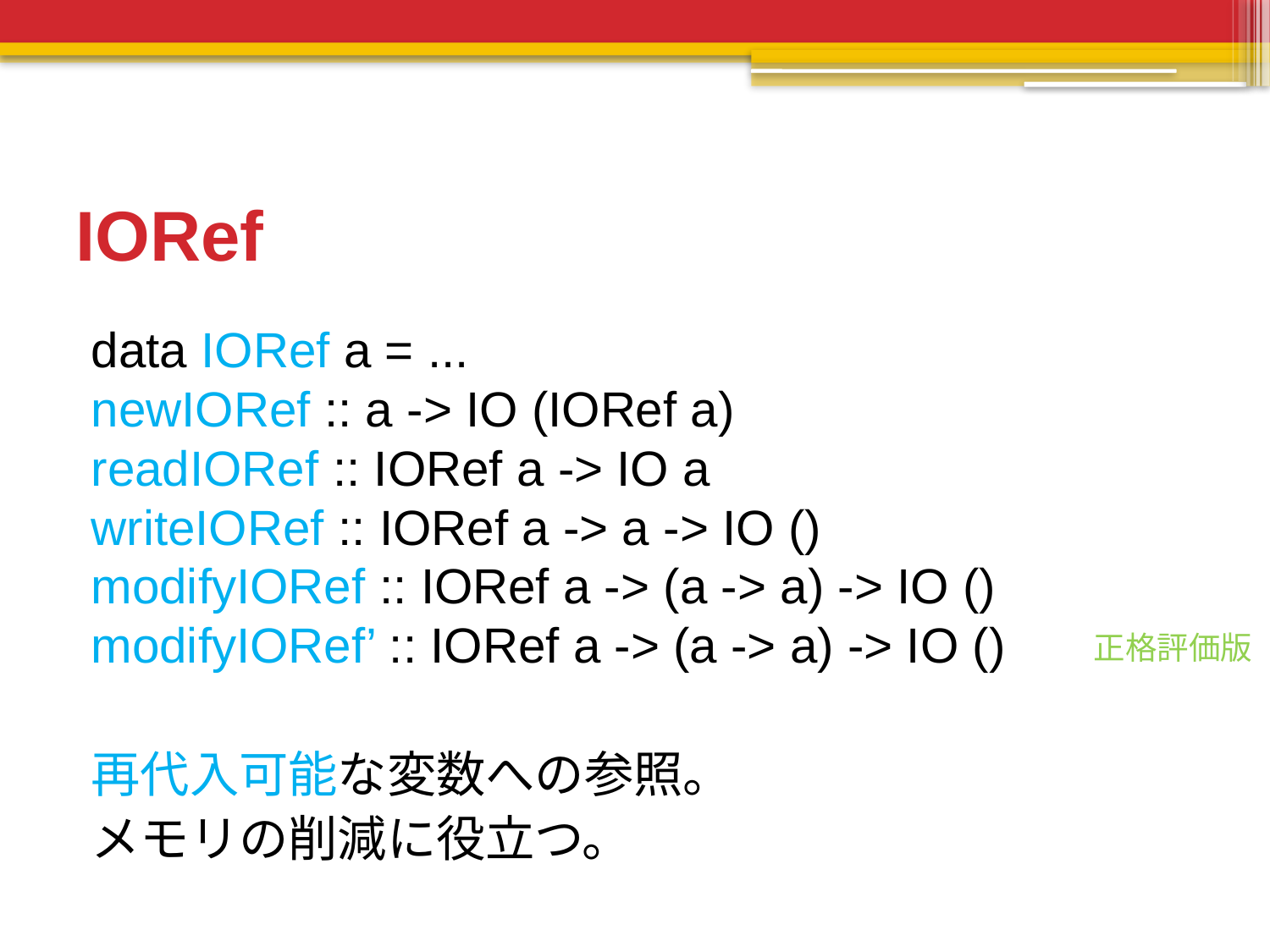

# IORef
data IORef a = ...
newIORef :: a -> IO (IORef a)
readIORef :: IORef a -> IO a
writeIORef :: IORef a -> a -> IO ()
modifyIORef :: IORef a -> (a -> a) -> IO ()
modifyIORef’ :: IORef a -> (a -> a) -> IO ()

再代入可能な変数への参照。
メモリの削減に役立つ。
正格評価版